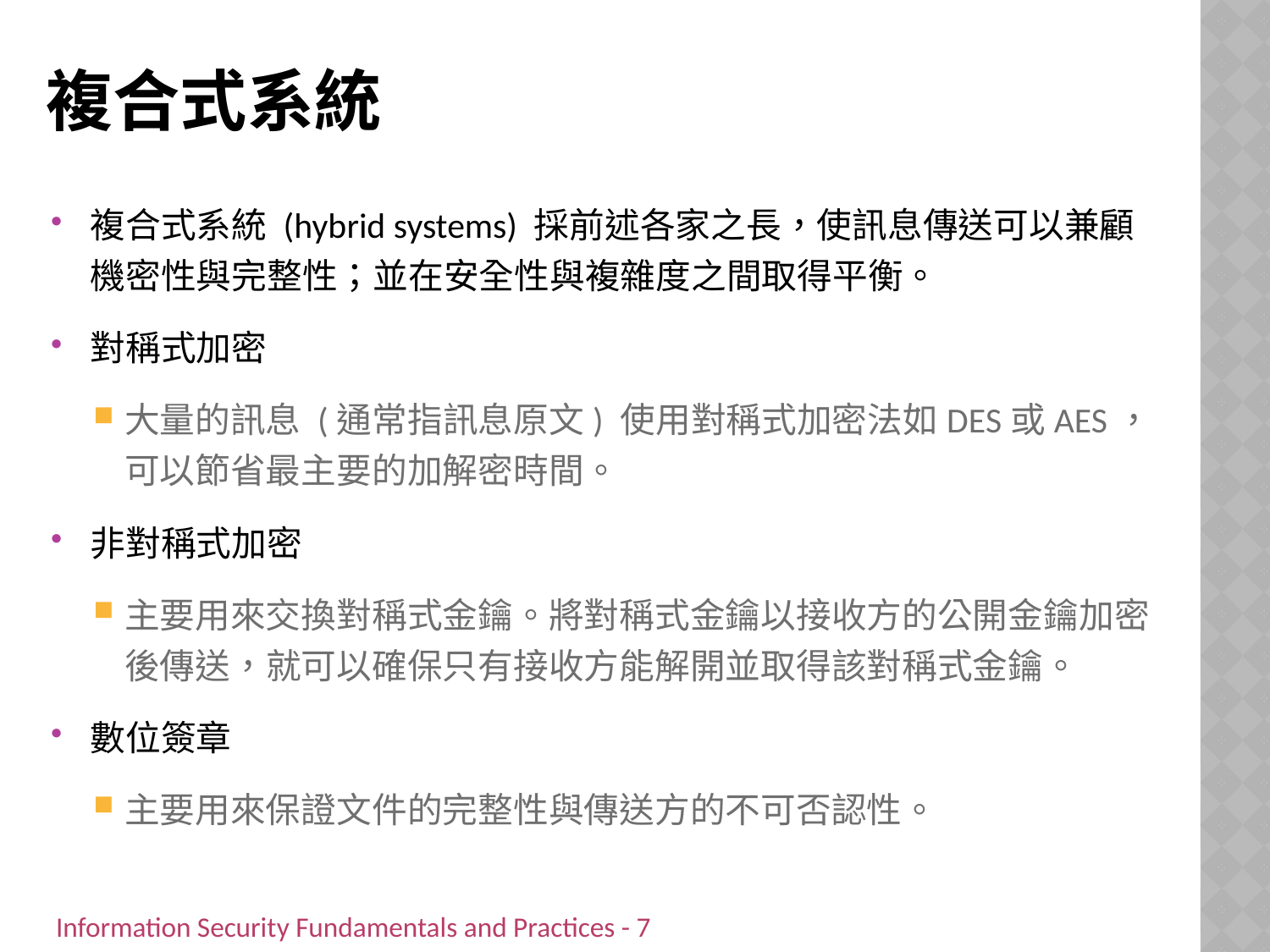

# 複合式系統
複合式系統 (hybrid systems) 採前述各家之長，使訊息傳送可以兼顧機密性與完整性；並在安全性與複雜度之間取得平衡。
對稱式加密
大量的訊息 (通常指訊息原文) 使用對稱式加密法如DES或AES，可以節省最主要的加解密時間。
非對稱式加密
主要用來交換對稱式金鑰。將對稱式金鑰以接收方的公開金鑰加密後傳送，就可以確保只有接收方能解開並取得該對稱式金鑰。
數位簽章
主要用來保證文件的完整性與傳送方的不可否認性。